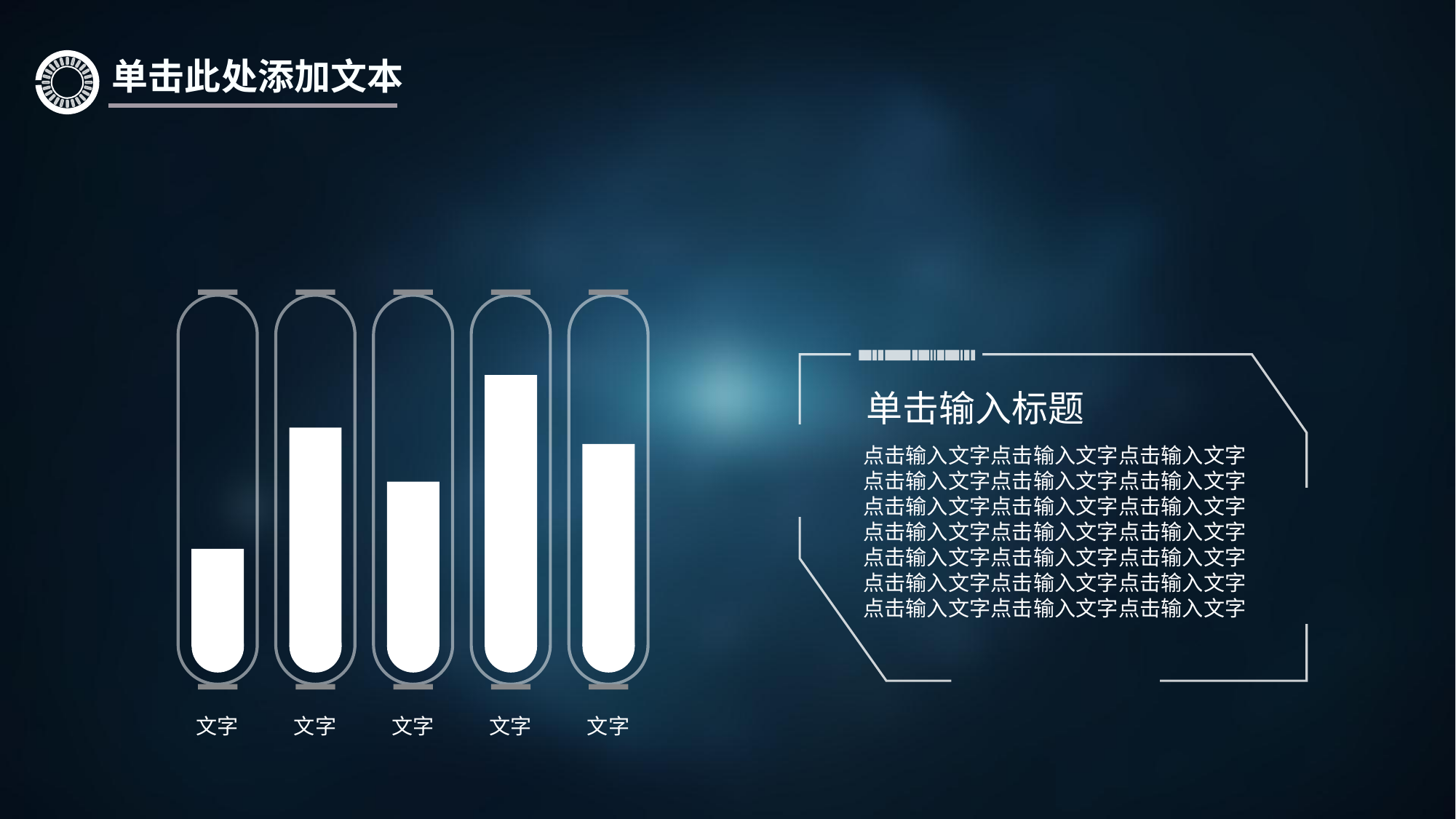

单击此处添加文本

单击输入标题

点击输入文字点击输入文字点击输入文字点击输入文字点击输入文字点击输入文字点击输入文字点击输入文字点击输入文字点击输入文字点击输入文字点击输入文字点击输入文字点击输入文字点击输入文字点击输入文字点击输入文字点击输入文字点击输入文字点击输入文字点击输入文字

文字
文字
文字
文字
文字